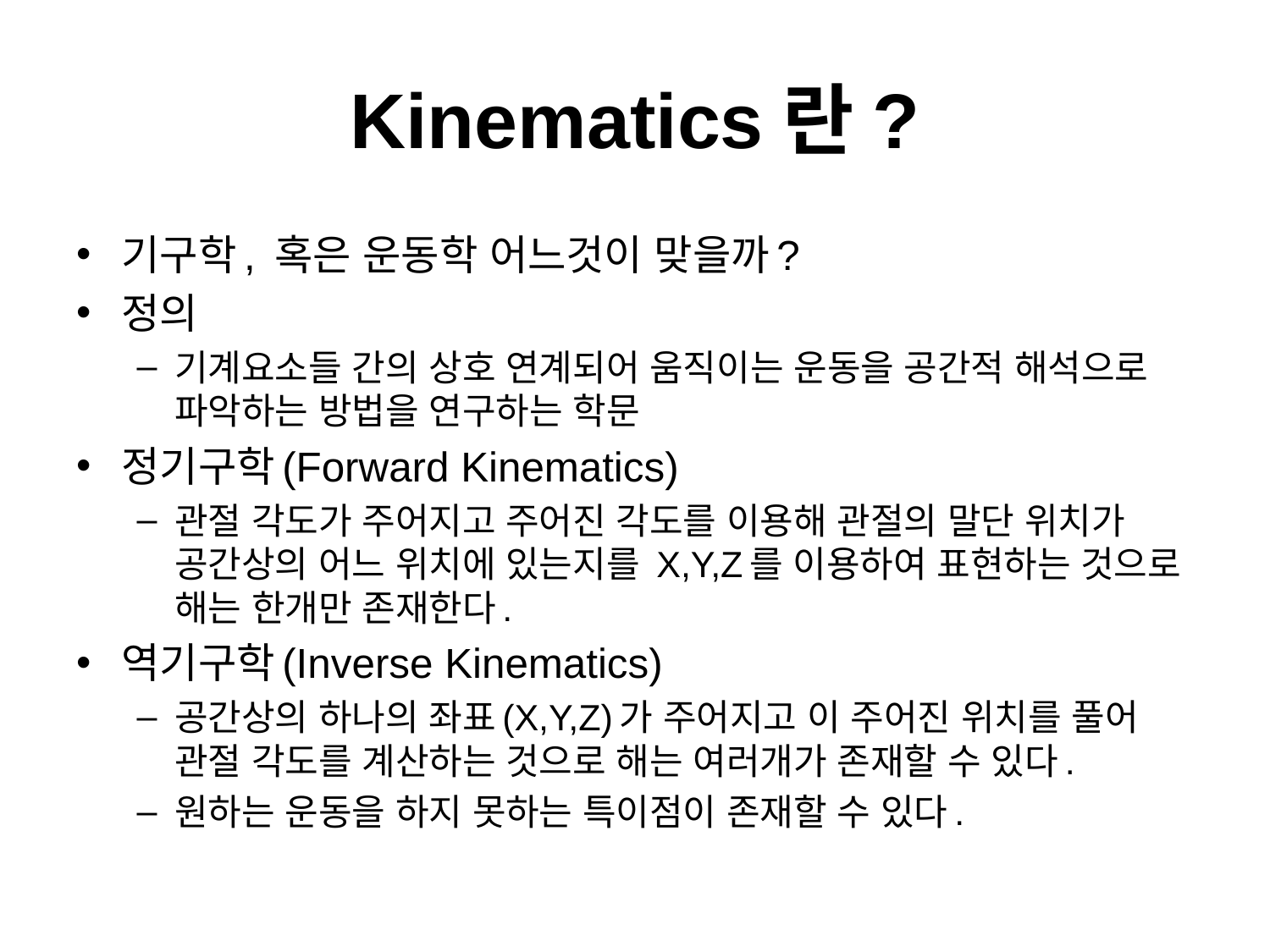

# Kinematics란?
기구학, 혹은 운동학 어느것이 맞을까?
정의
기계요소들 간의 상호 연계되어 움직이는 운동을 공간적 해석으로 파악하는 방법을 연구하는 학문
정기구학(Forward Kinematics)
관절 각도가 주어지고 주어진 각도를 이용해 관절의 말단 위치가 공간상의 어느 위치에 있는지를 X,Y,Z를 이용하여 표현하는 것으로 해는 한개만 존재한다.
역기구학(Inverse Kinematics)
공간상의 하나의 좌표(X,Y,Z)가 주어지고 이 주어진 위치를 풀어 관절 각도를 계산하는 것으로 해는 여러개가 존재할 수 있다.
원하는 운동을 하지 못하는 특이점이 존재할 수 있다.